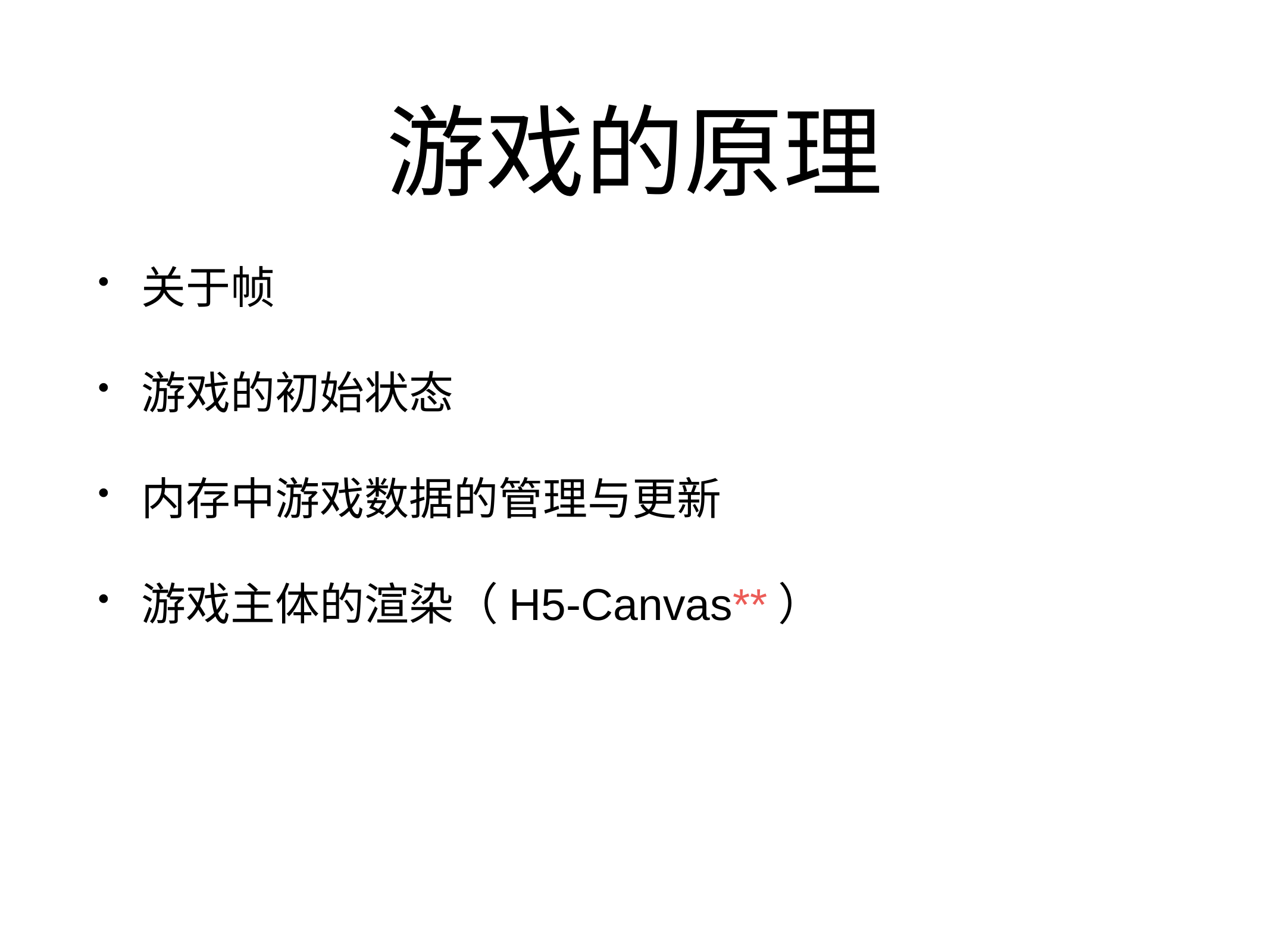

# 游戏的原理
关于帧
游戏的初始状态
内存中游戏数据的管理与更新
游戏主体的渲染（H5-Canvas**）